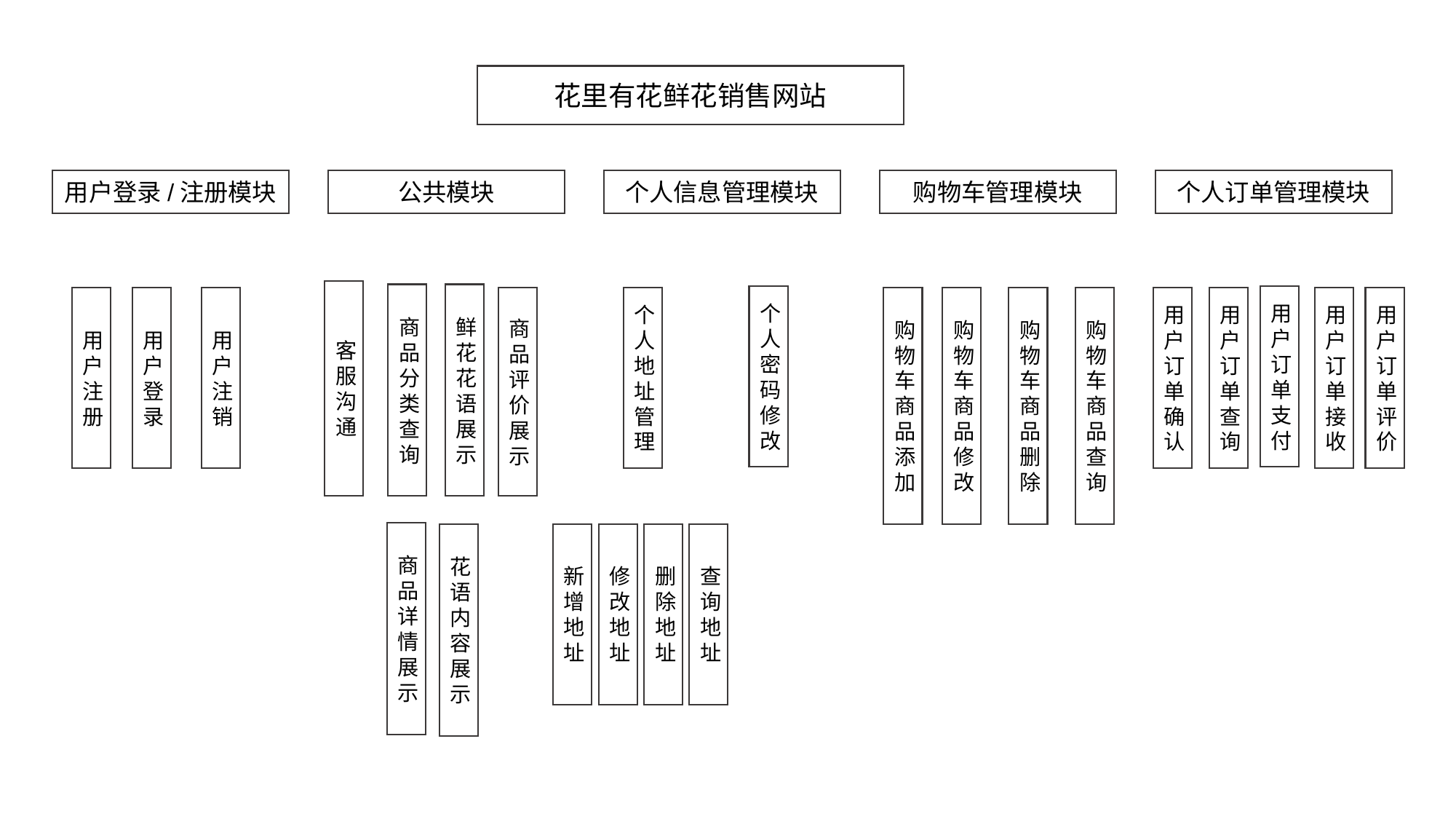

花里有花鲜花销售网站
用户登录/注册模块
公共模块
个人信息管理模块
购物车管理模块
个人订单管理模块
客服沟通
商品分类查询
鲜花花语展示
个人密码修改
用户订单支付
商品评价展示
购物车商品修改
购物车商品查询
用户注册
用户登录
用户注销
个人地址管理
购物车商品添加
购物车商品删除
用户订单确认
用户订单查询
用户订单接收
用户订单评价
商品详情展示
花语内容展示
新增地址
修改地址
删除地址
查询地址